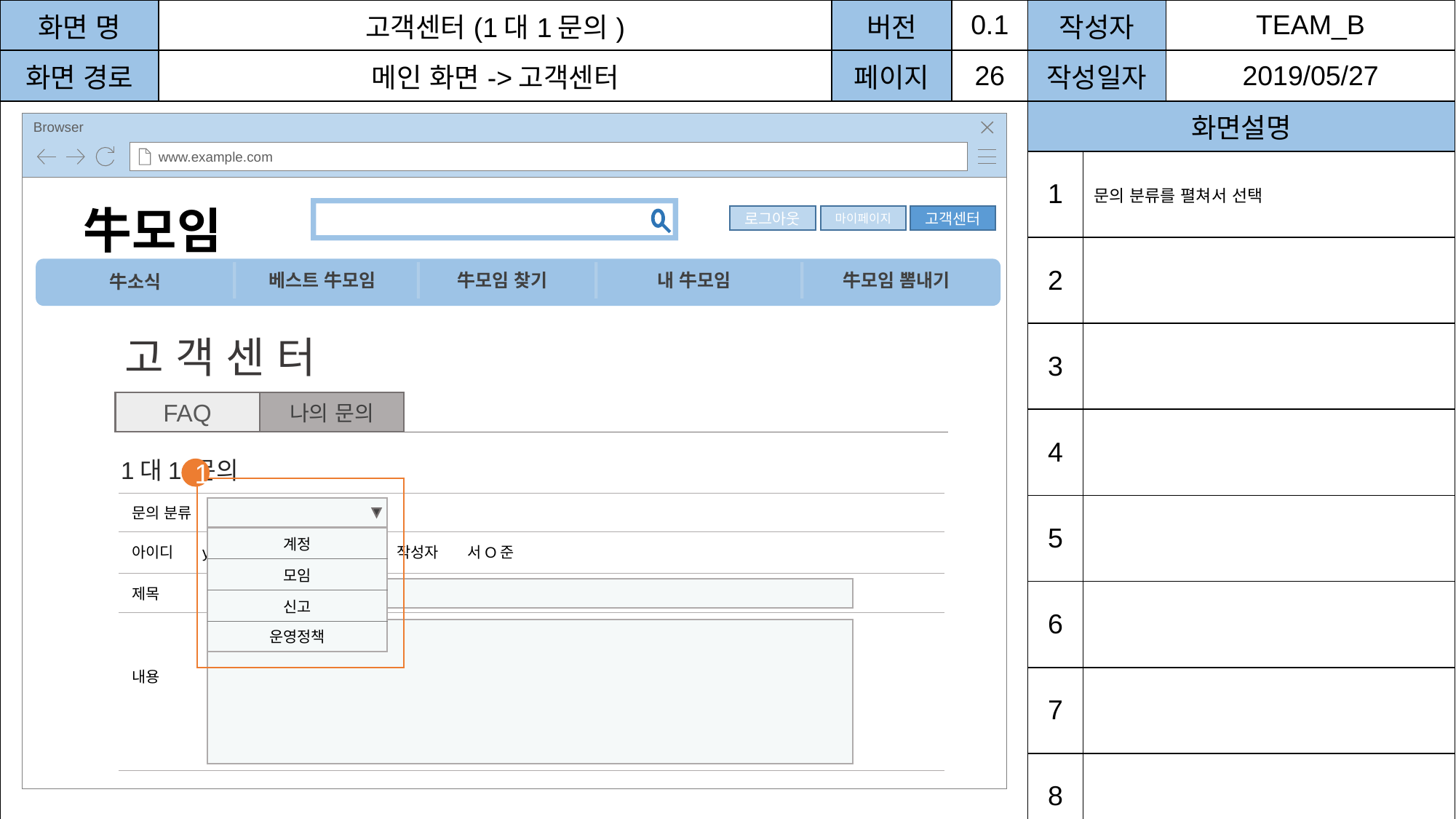

| 화면 명 | 고객센터(1대1문의) | 버전 | 0.1 | 작성자 |  | TEAM\_B |
| --- | --- | --- | --- | --- | --- | --- |
| 화면 경로 | 메인 화면->고객센터 | 페이지 | 26 | 작성일자 |  | 2019/05/27 |
|  |  |  |  | 화면설명 |  |  |
|  |  |  |  | 1 | 문의 분류를 펼쳐서 선택 |  |
|  |  |  |  | 2 |  |  |
|  |  |  |  | 3 |  |  |
|  |  |  |  | 4 |  |  |
|  |  |  |  | 5 |  |  |
|  |  |  |  | 6 |  |  |
|  |  |  |  | 7 |  |  |
|  |  |  |  | 8 |  |  |
Browser

www.example.com

牛모임

마이페이지
로그아웃
로그인
회원가입
고객센터

베스트 牛모임
牛모임 찾기
내 牛모임
牛모임 뽐내기
牛소식
고 객 센 터
FAQ
나의 문의
1대1 문의
1

문의 분류

계정
아이디      yungjun123                           작성자       서O준
모임
제목

신고

운영정책
내용